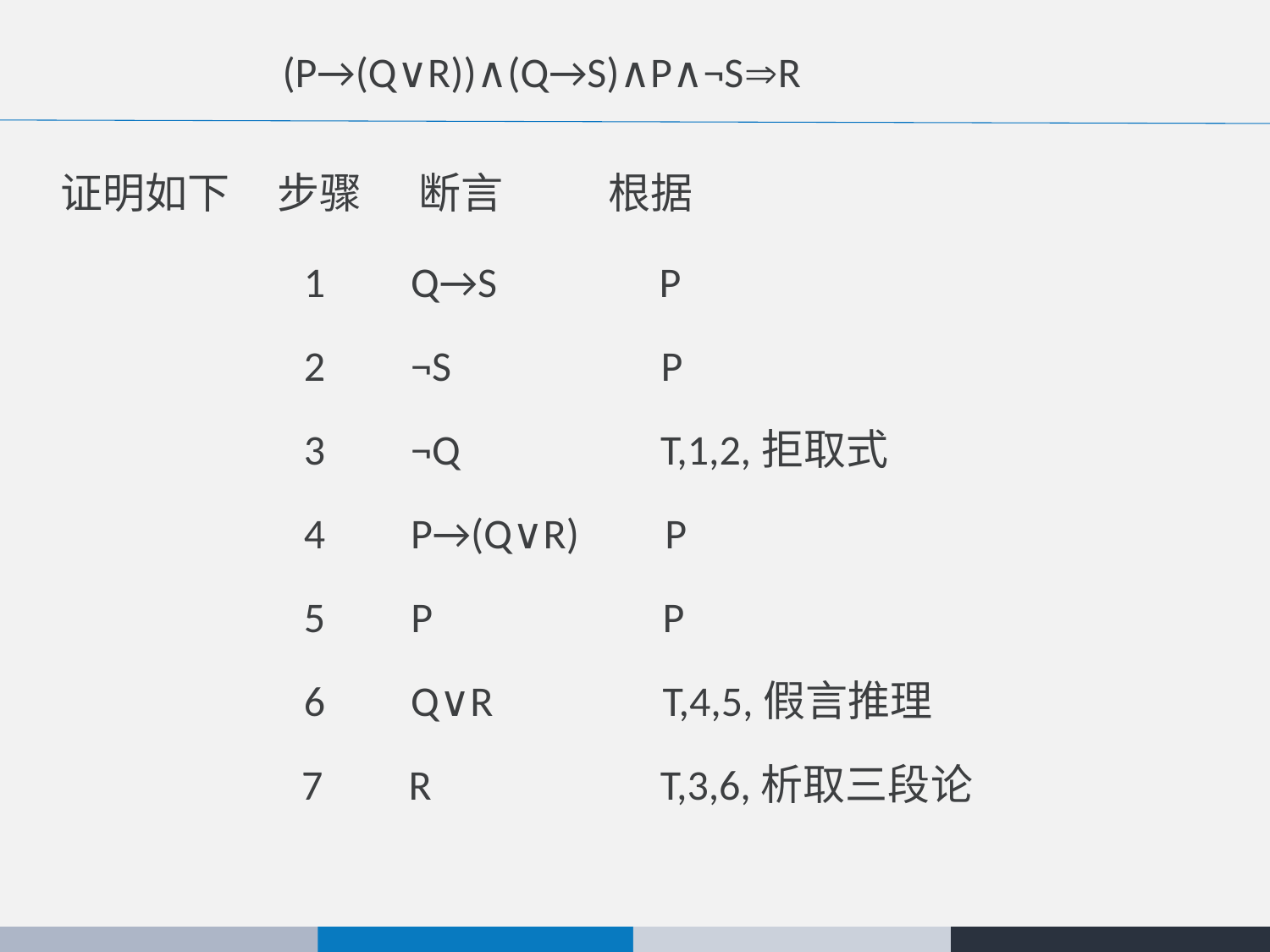

(P→(Q∨R))∧(Q→S)∧P∧¬S⇒R
证明如下     步骤      断言           根据
1         Q→S                 P
2         ¬S                      P
3         ¬Q                     T,1,2,拒取式
4         P→(Q∨R)         P
5         P	           P
6         Q∨R 	           T,4,5,假言推理
7         R                        T,3,6,析取三段论